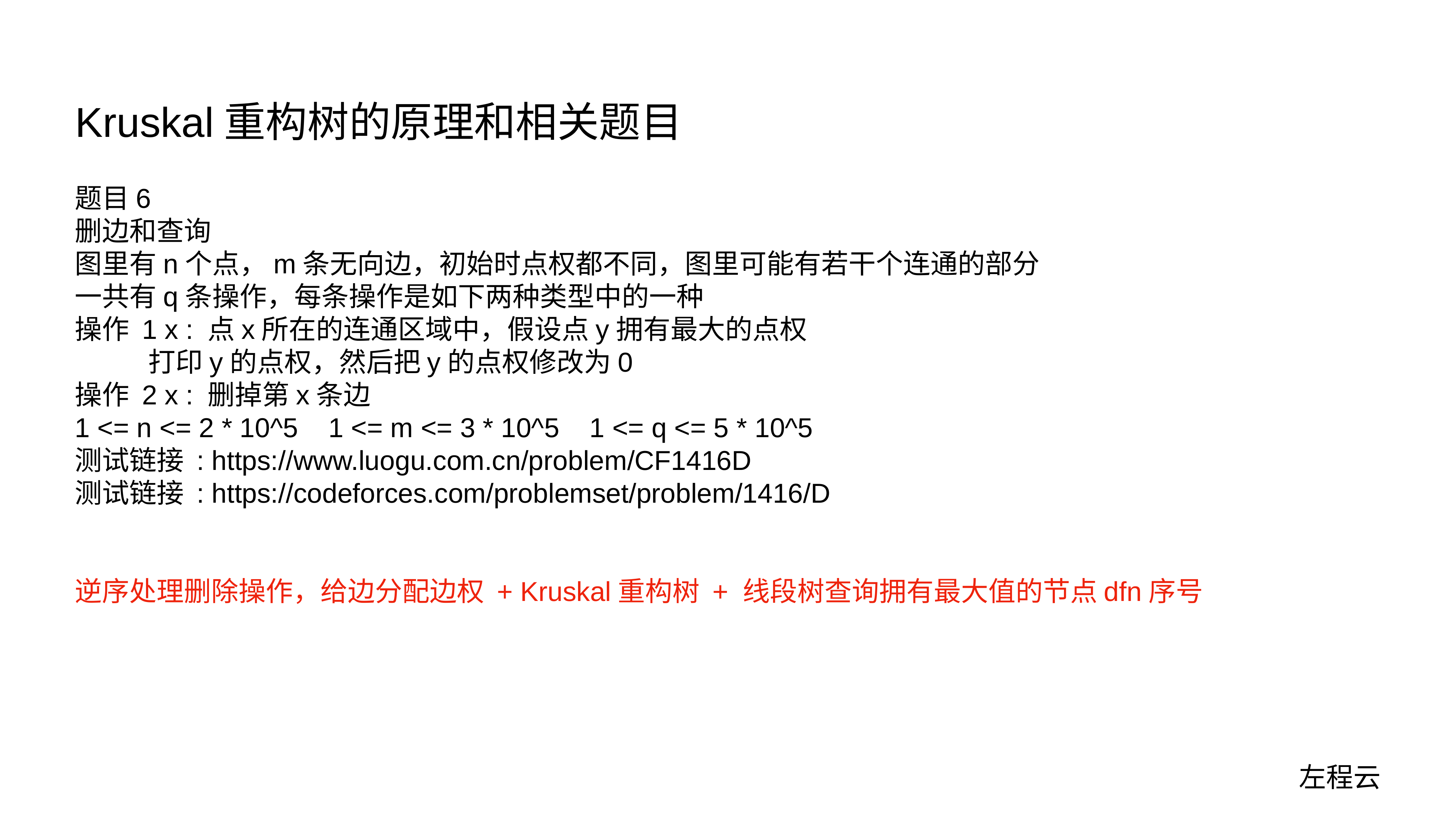

# Kruskal重构树的原理和相关题目
题目6
删边和查询
图里有n个点，m条无向边，初始时点权都不同，图里可能有若干个连通的部分
一共有q条操作，每条操作是如下两种类型中的一种
操作 1 x : 点x所在的连通区域中，假设点y拥有最大的点权
           打印y的点权，然后把y的点权修改为0
操作 2 x : 删掉第x条边
1 <= n <= 2 * 10^5    1 <= m <= 3 * 10^5    1 <= q <= 5 * 10^5
测试链接 : https://www.luogu.com.cn/problem/CF1416D
测试链接 : https://codeforces.com/problemset/problem/1416/D

逆序处理删除操作，给边分配边权 + Kruskal重构树 + 线段树查询拥有最大值的节点dfn序号
左程云